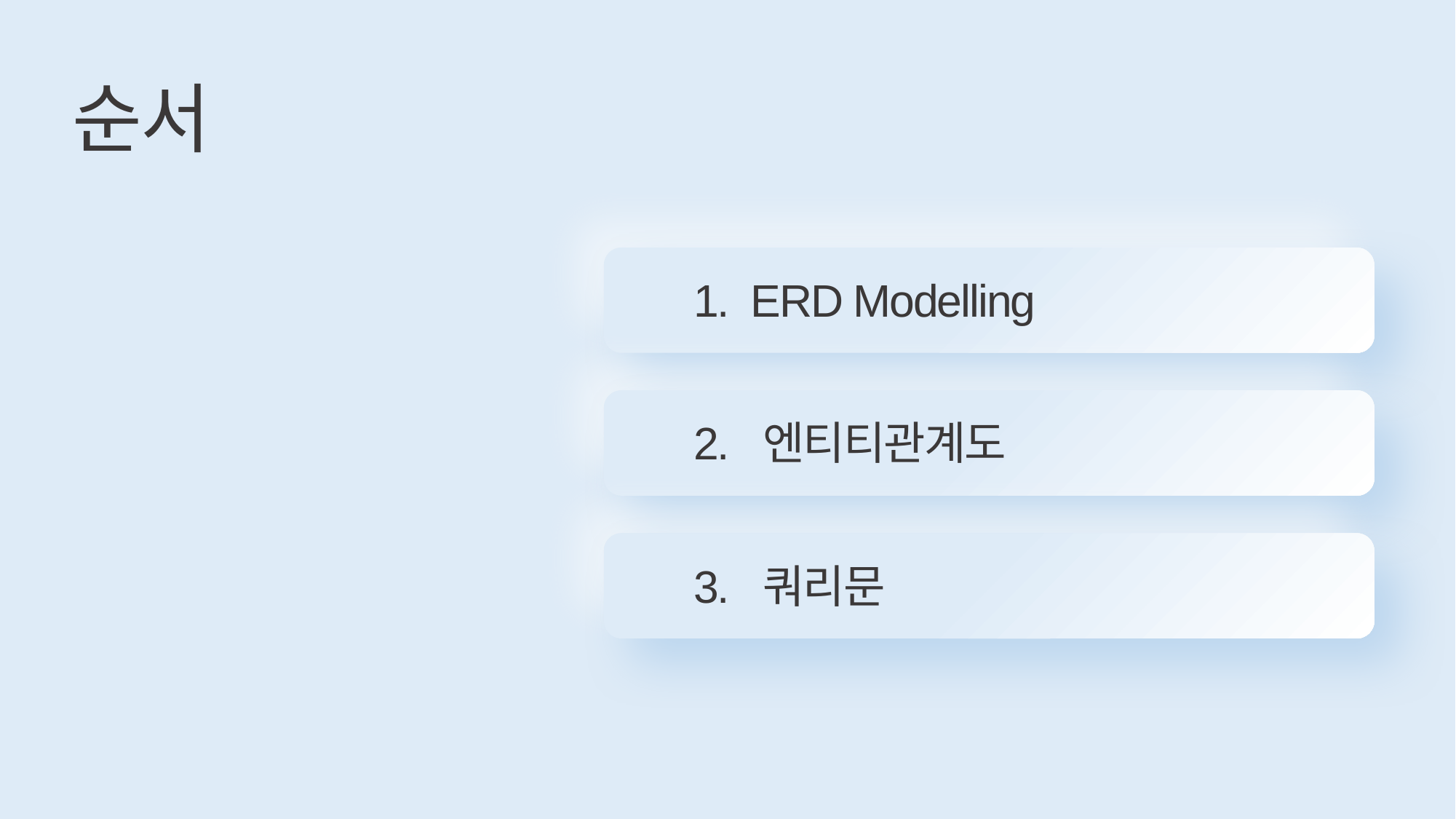

순서

1.  ERD Modelling

2.  엔티티관계도

3.  쿼리문